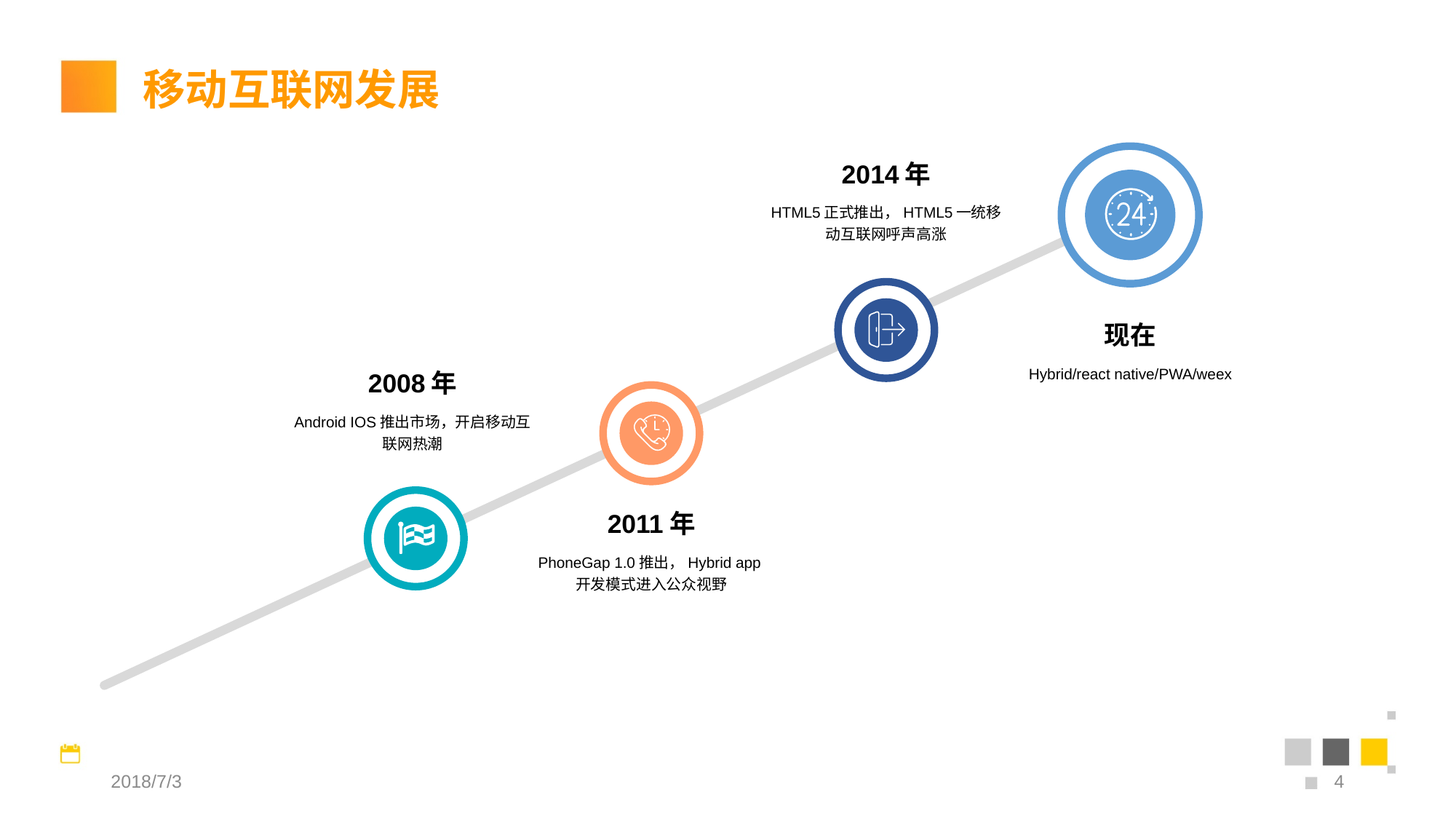

移动互联网发展

2014年
HTML5正式推出，HTML5一统移动互联网呼声高涨

现在
Hybrid/react native/PWA/weex
2008年
Android IOS推出市场，开启移动互联网热潮

2011年
PhoneGap 1.0推出，Hybrid app开发模式进入公众视野
2018/7/3
4